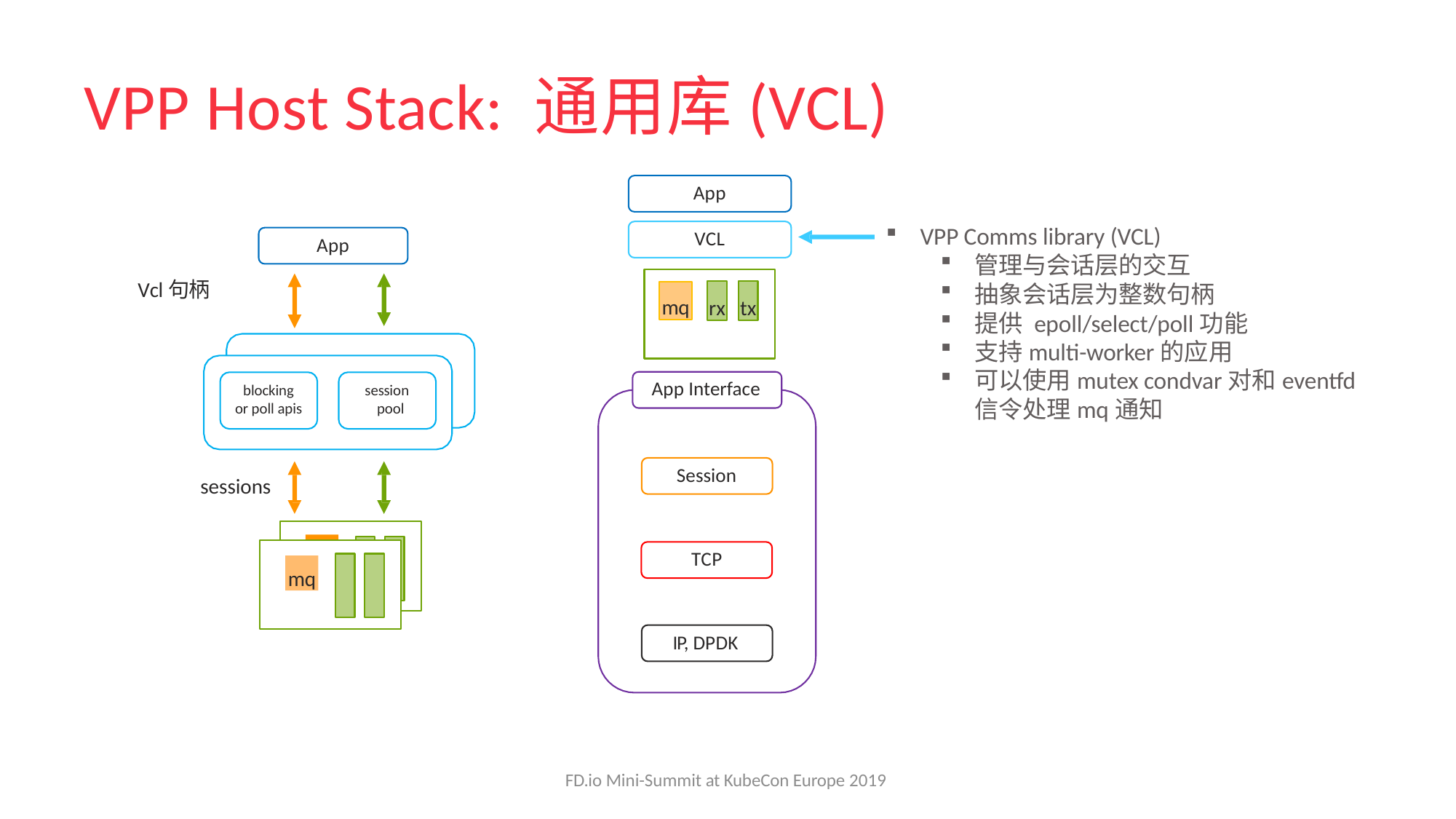

# VPP Host Stack: 通用库(VCL)

App
VPP Comms library (VCL)
管理与会话层的交互
抽象会话层为整数句柄
提供 epoll/select/poll功能
支持multi-worker的应用
可以使用mutex condvar对和eventfd信令处理mq通知

VCL

App

Vcl句柄
rx
tx
mq

App Interface
blocking  or poll apis
session  pool

Session

sessions

TCP
mq

mq

IP, DPDK
FD.io Mini-Summit at KubeCon Europe 2019